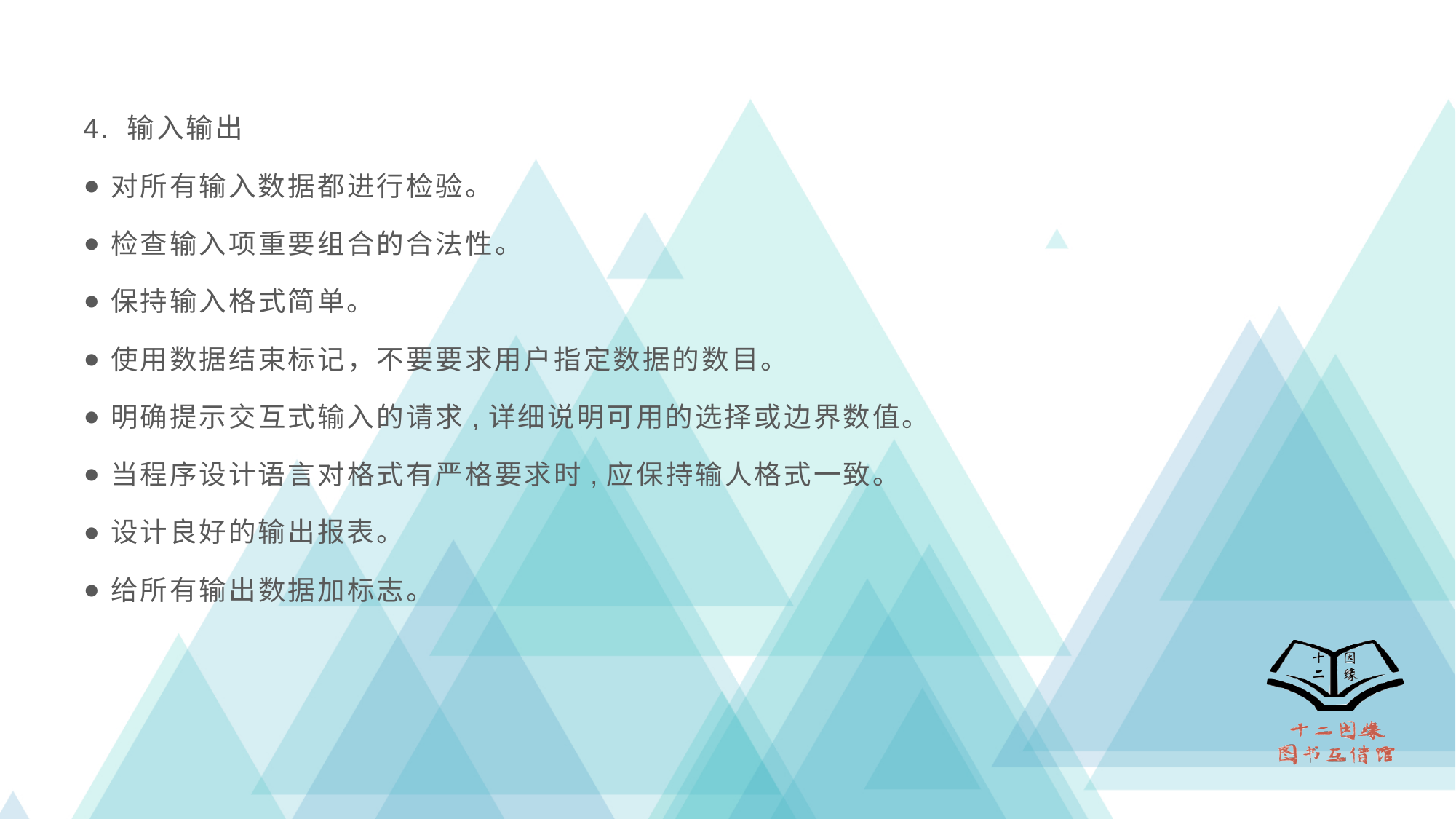

4. 输入输出
对所有输入数据都进行检验。
检查输入项重要组合的合法性。
保持输入格式简单。
使用数据结束标记，不要要求用户指定数据的数目。
明确提示交互式输入的请求,详细说明可用的选择或边界数值。
当程序设计语言对格式有严格要求时,应保持输人格式一致。
设计良好的输出报表。
给所有输出数据加标志。